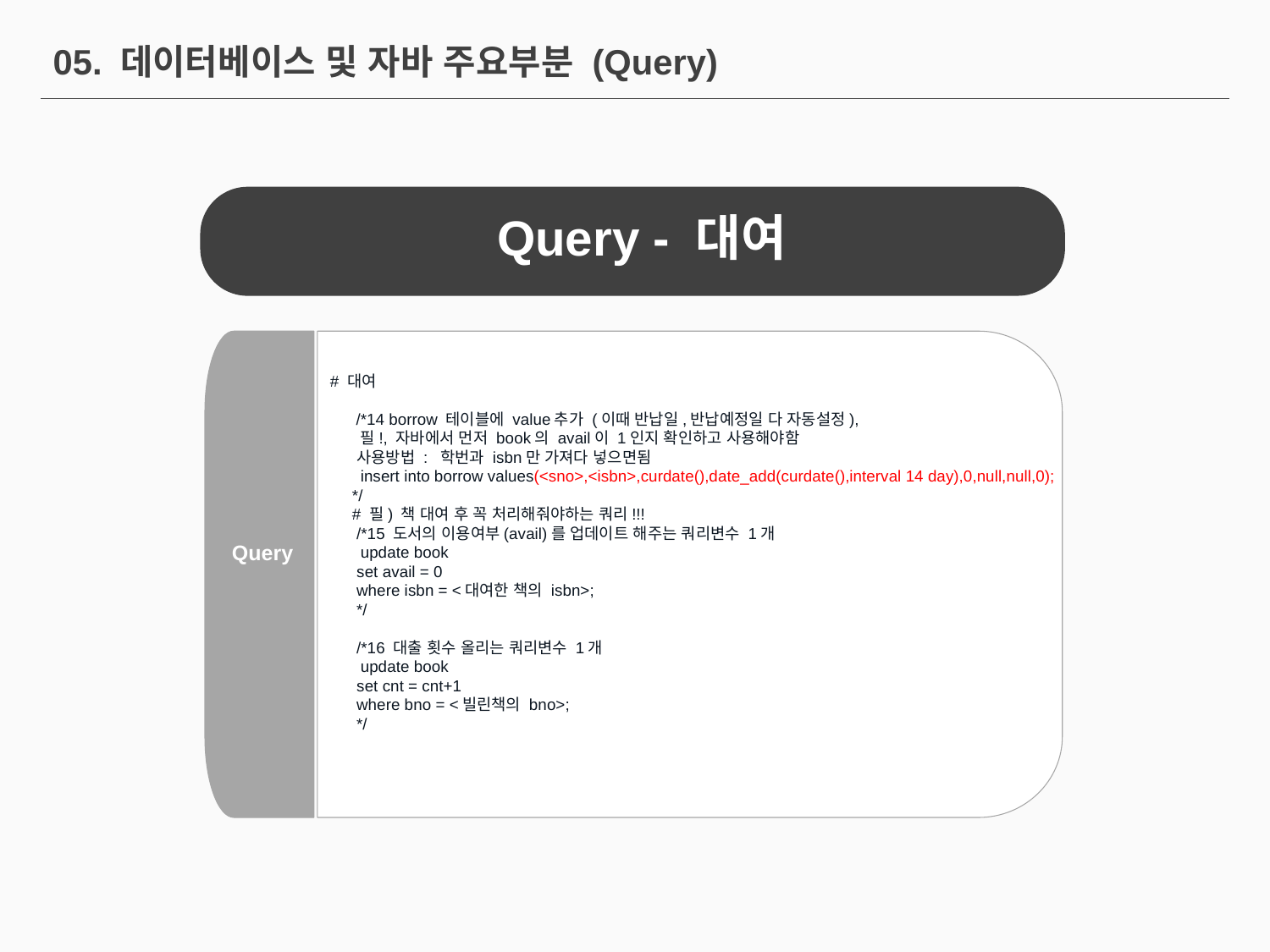

05. 데이터베이스 및 자바 주요부분 (Query)

Query - 대여

# 대여 /*14 borrow 테이블에 value추가 (이때 반납일,반납예정일 다 자동설정), 필!, 자바에서 먼저 book의 avail이 1인지 확인하고 사용해야함 사용방법 :  학번과 isbn만 가져다 넣으면됨 insert into borrow values(<sno>,<isbn>,curdate(),date_add(curdate(),interval 14 day),0,null,null,0); */ # 필) 책 대여 후 꼭 처리해줘야하는 쿼리!!! /*15 도서의 이용여부(avail)를 업데이트 해주는 쿼리변수 1개 update book set avail = 0 where isbn = <대여한 책의 isbn>; */ /*16 대출 횟수 올리는 쿼리변수 1개 update book set cnt = cnt+1 where bno = <빌린책의 bno>; */
Query